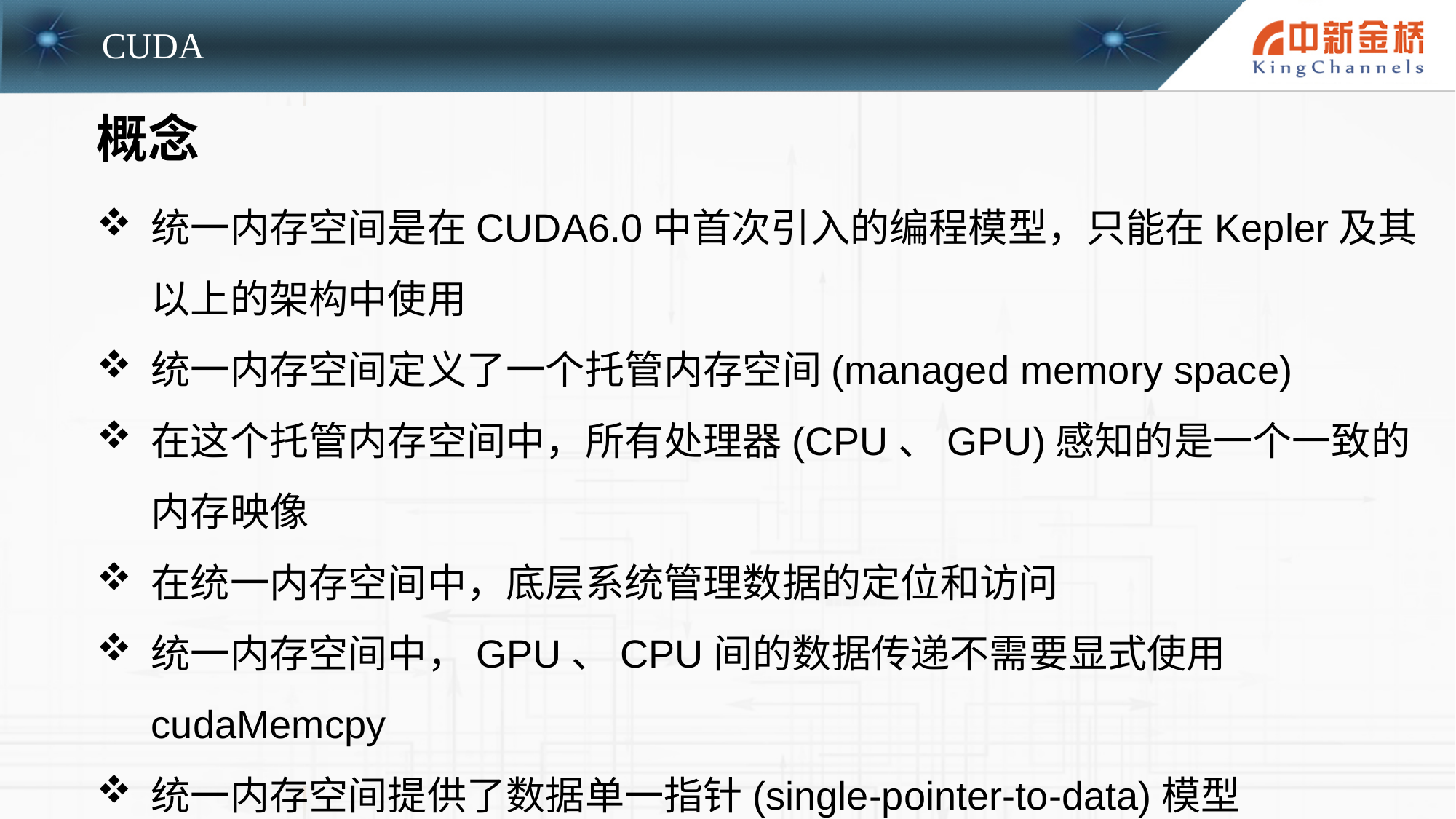

概念
统一内存空间是在CUDA6.0中首次引入的编程模型，只能在Kepler及其以上的架构中使用
统一内存空间定义了一个托管内存空间(managed memory space)
在这个托管内存空间中，所有处理器(CPU、GPU)感知的是一个一致的内存映像
在统一内存空间中，底层系统管理数据的定位和访问
统一内存空间中，GPU、CPU间的数据传递不需要显式使用cudaMemcpy
统一内存空间提供了数据单一指针(single-pointer-to-data)模型
主程序必须是64位，并且只能在非嵌入式系统中运行